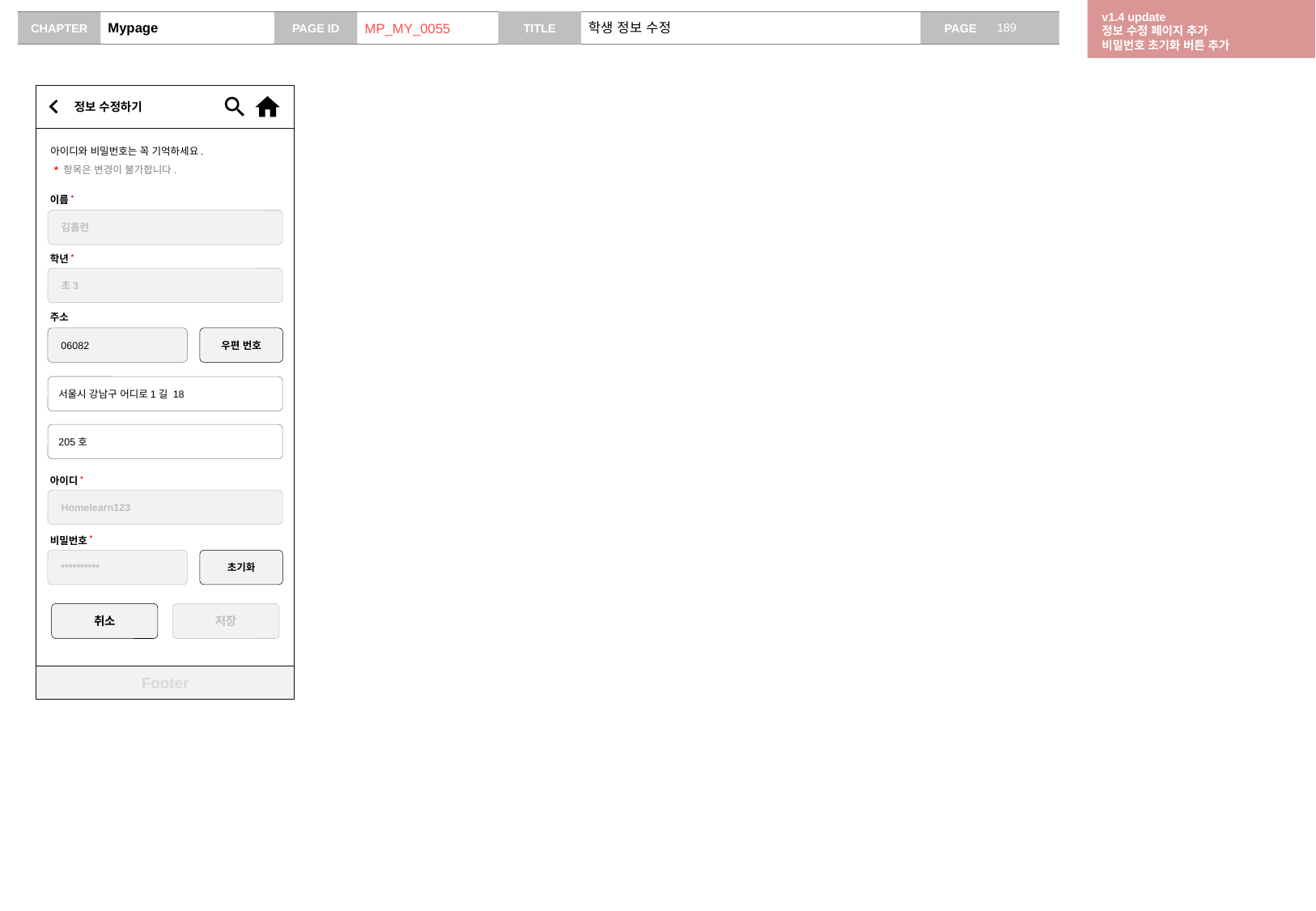

v1.4 update
정보 수정 페이지 추가
비밀번호 초기화 버튼 추가
# Mypage
MP_MY_0055
학생 정보 수정

정보 수정하기

아이디와 비밀번호는 꼭 기억하세요.
* 항목은 변경이 불가합니다.
이름*
김홈런
학년*
초3
주소
06082
우편 번호
서울시 강남구 어디로1길 18
205호
아이디*
Homelearn123
비밀번호*
**********
초기화
취소
저장
Footer